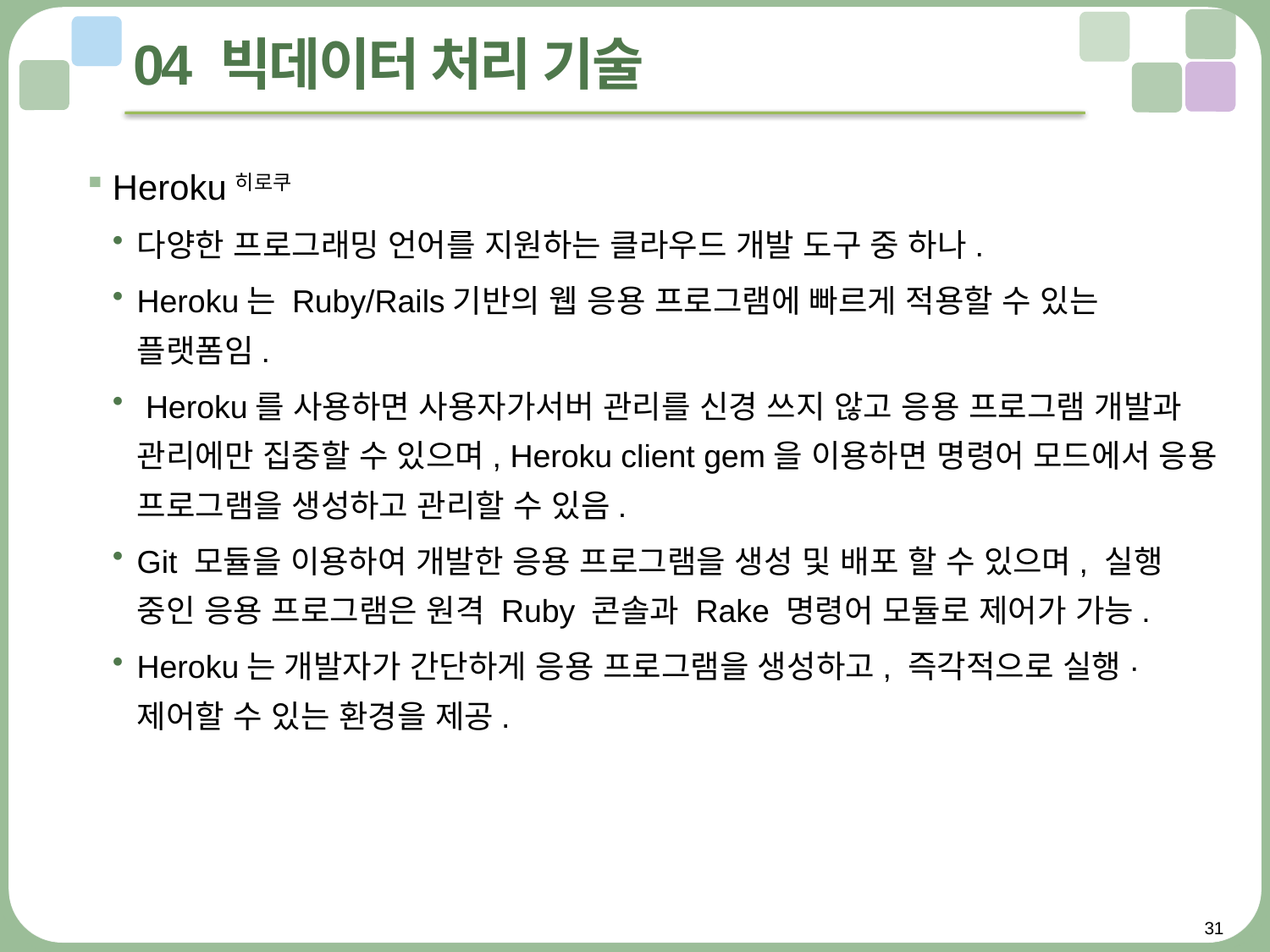

# 04 빅데이터 처리 기술
Heroku히로쿠
다양한 프로그래밍 언어를 지원하는 클라우드 개발 도구 중 하나.
Heroku는 Ruby/Rails기반의 웹 응용 프로그램에 빠르게 적용할 수 있는 플랫폼임.
 Heroku를 사용하면 사용자가서버 관리를 신경 쓰지 않고 응용 프로그램 개발과 관리에만 집중할 수 있으며, Heroku client gem을 이용하면 명령어 모드에서 응용 프로그램을 생성하고 관리할 수 있음.
Git 모듈을 이용하여 개발한 응용 프로그램을 생성 및 배포 할 수 있으며, 실행 중인 응용 프로그램은 원격 Ruby 콘솔과 Rake 명령어 모듈로 제어가 가능.
Heroku는 개발자가 간단하게 응용 프로그램을 생성하고, 즉각적으로 실행·제어할 수 있는 환경을 제공.